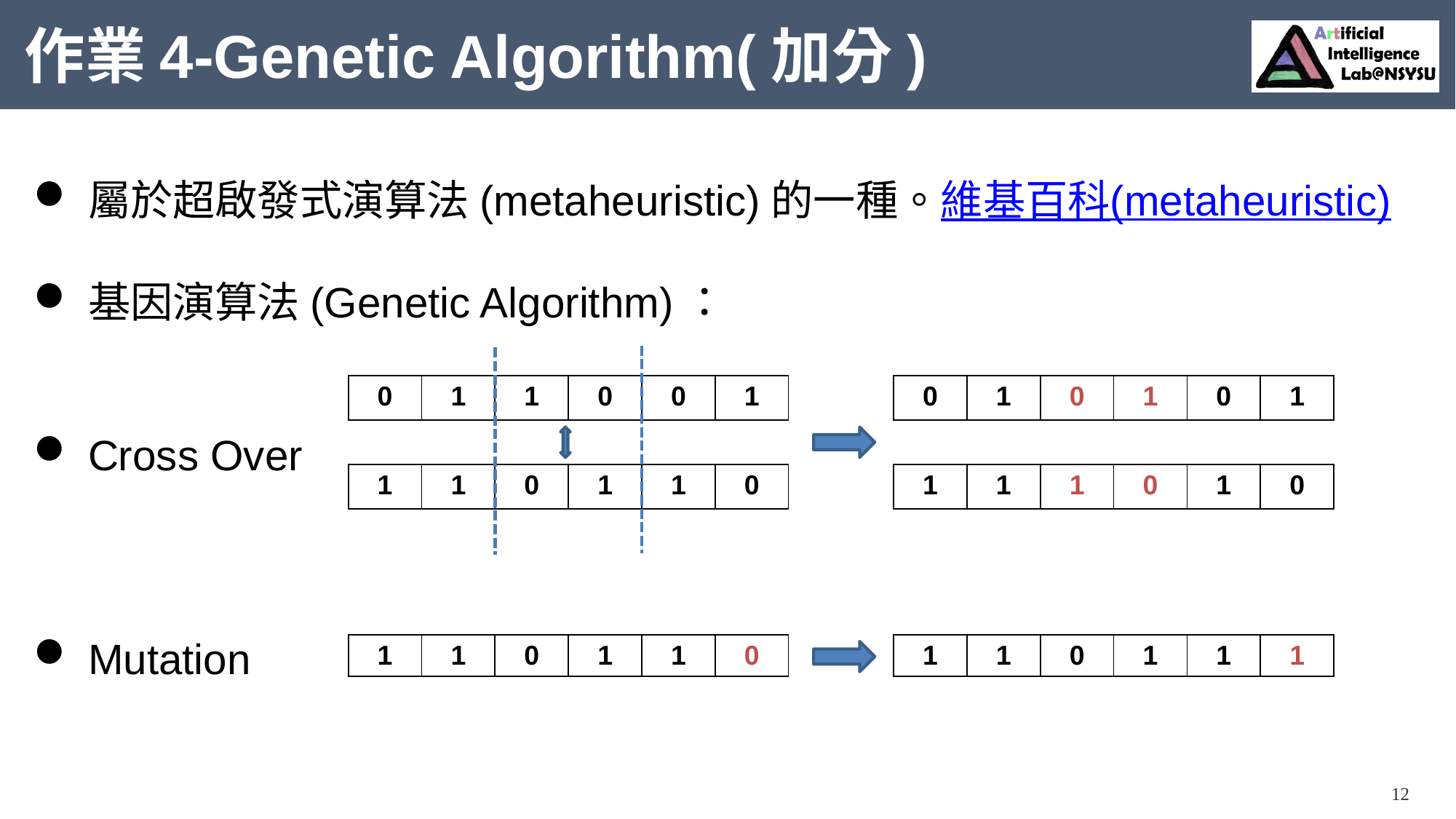

# 作業4-Genetic Algorithm(加分)

屬於超啟發式演算法(metaheuristic)的一種。維基百科(metaheuristic)

基因演算法(Genetic Algorithm)：

Cross Over

Mutation

| 0 | 1 | 1 | 0 | 0 | 1 |
| --- | --- | --- | --- | --- | --- |
| 0 | 1 | 0 | 1 | 0 | 1 |
| --- | --- | --- | --- | --- | --- |

| 1 | 1 | 0 | 1 | 1 | 0 |
| --- | --- | --- | --- | --- | --- |
| 1 | 1 | 1 | 0 | 1 | 0 |
| --- | --- | --- | --- | --- | --- |
| 1 | 1 | 0 | 1 | 1 | 0 |
| --- | --- | --- | --- | --- | --- |
| 1 | 1 | 0 | 1 | 1 | 1 |
| --- | --- | --- | --- | --- | --- |

12